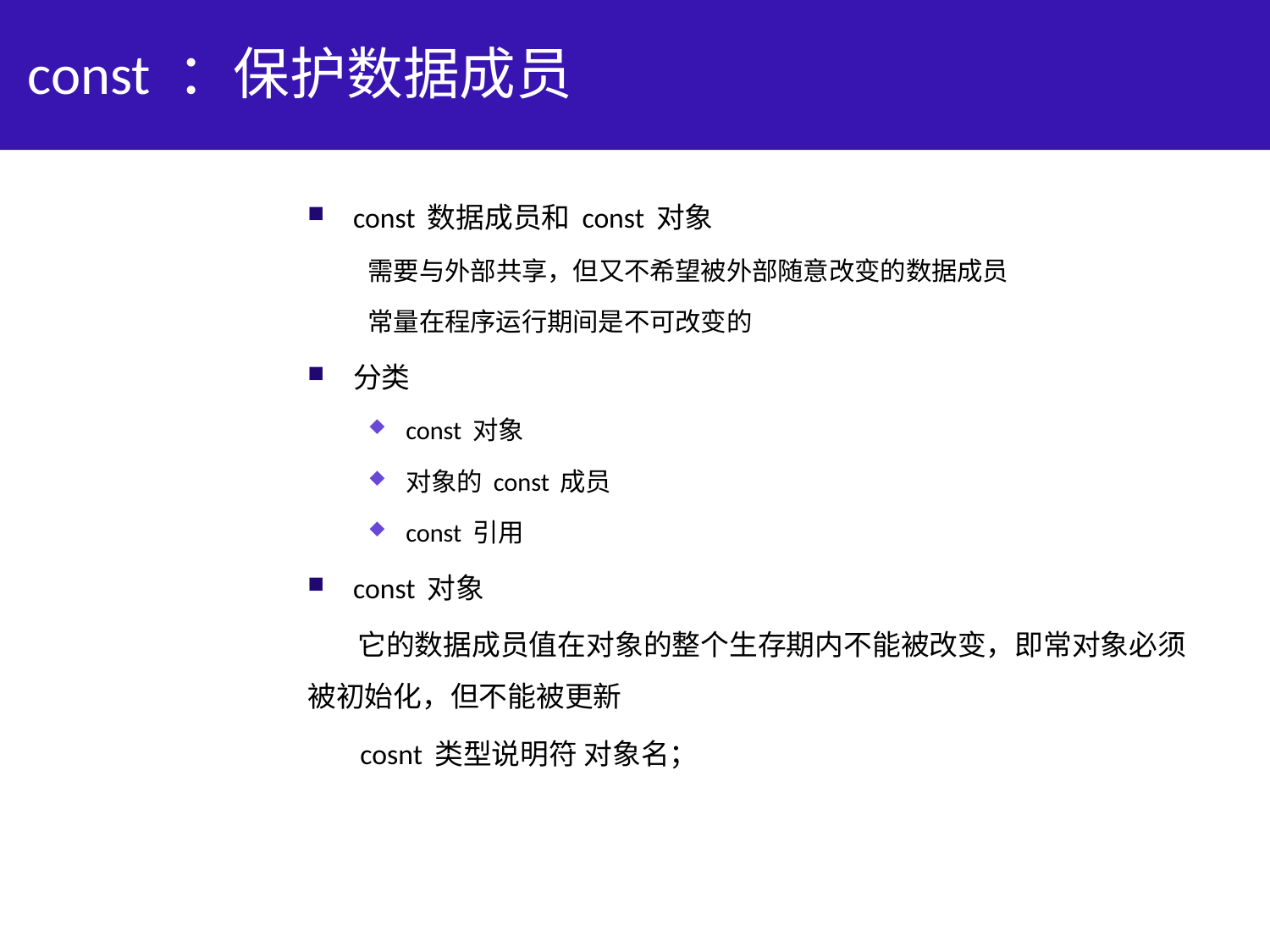

# const ：保护数据成员
const 数据成员和 const 对象
需要与外部共享，但又不希望被外部随意改变的数据成员
常量在程序运行期间是不可改变的
分类
const 对象
对象的 const 成员
const 引用
const 对象
       它的数据成员值在对象的整个生存期内不能被改变，即常对象必须被初始化，但不能被更新
        cosnt 类型说明符 对象名；

30